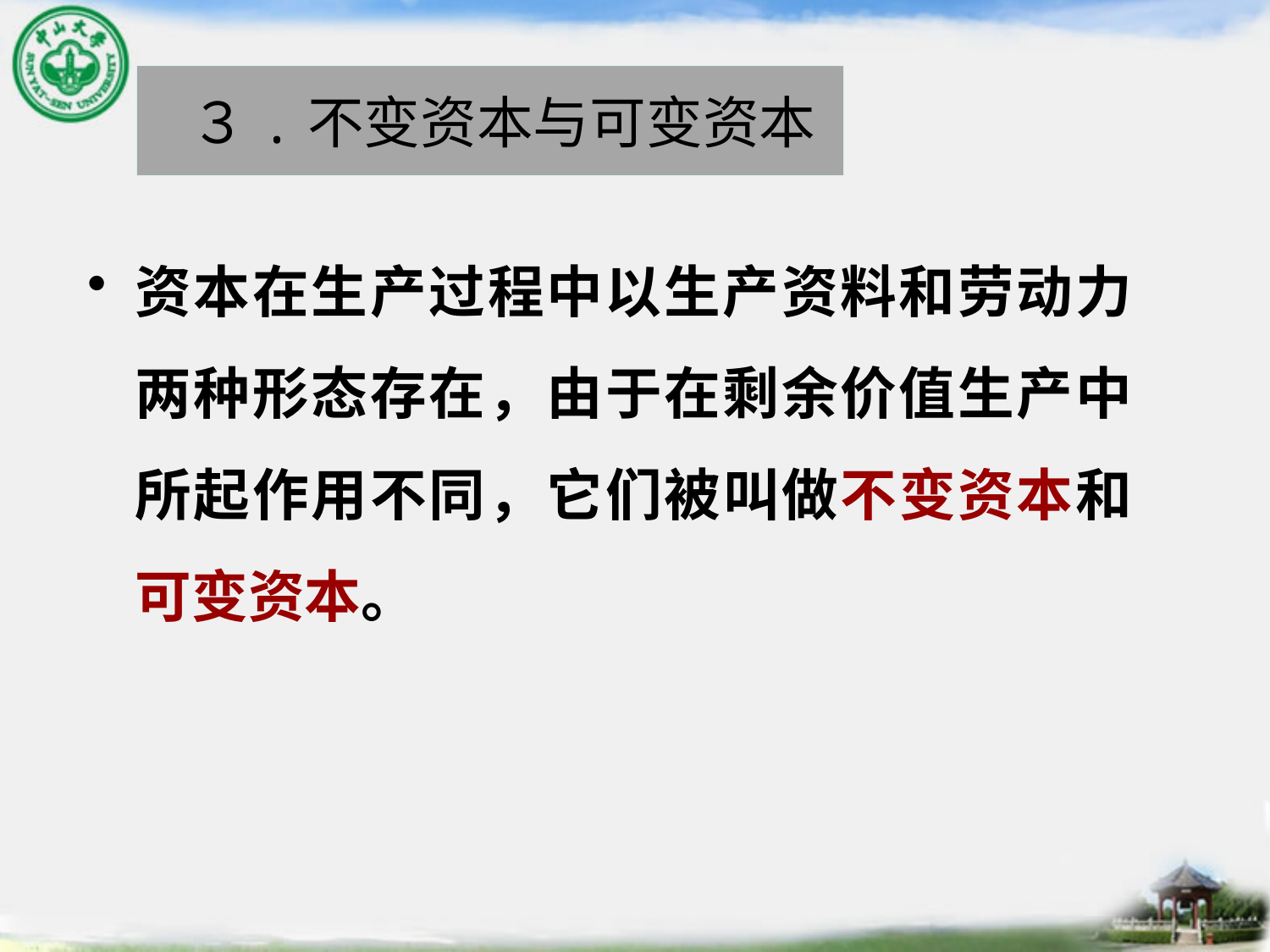

# ３.不变资本与可变资本
资本在生产过程中以生产资料和劳动力两种形态存在，由于在剩余价值生产中所起作用不同，它们被叫做不变资本和可变资本。